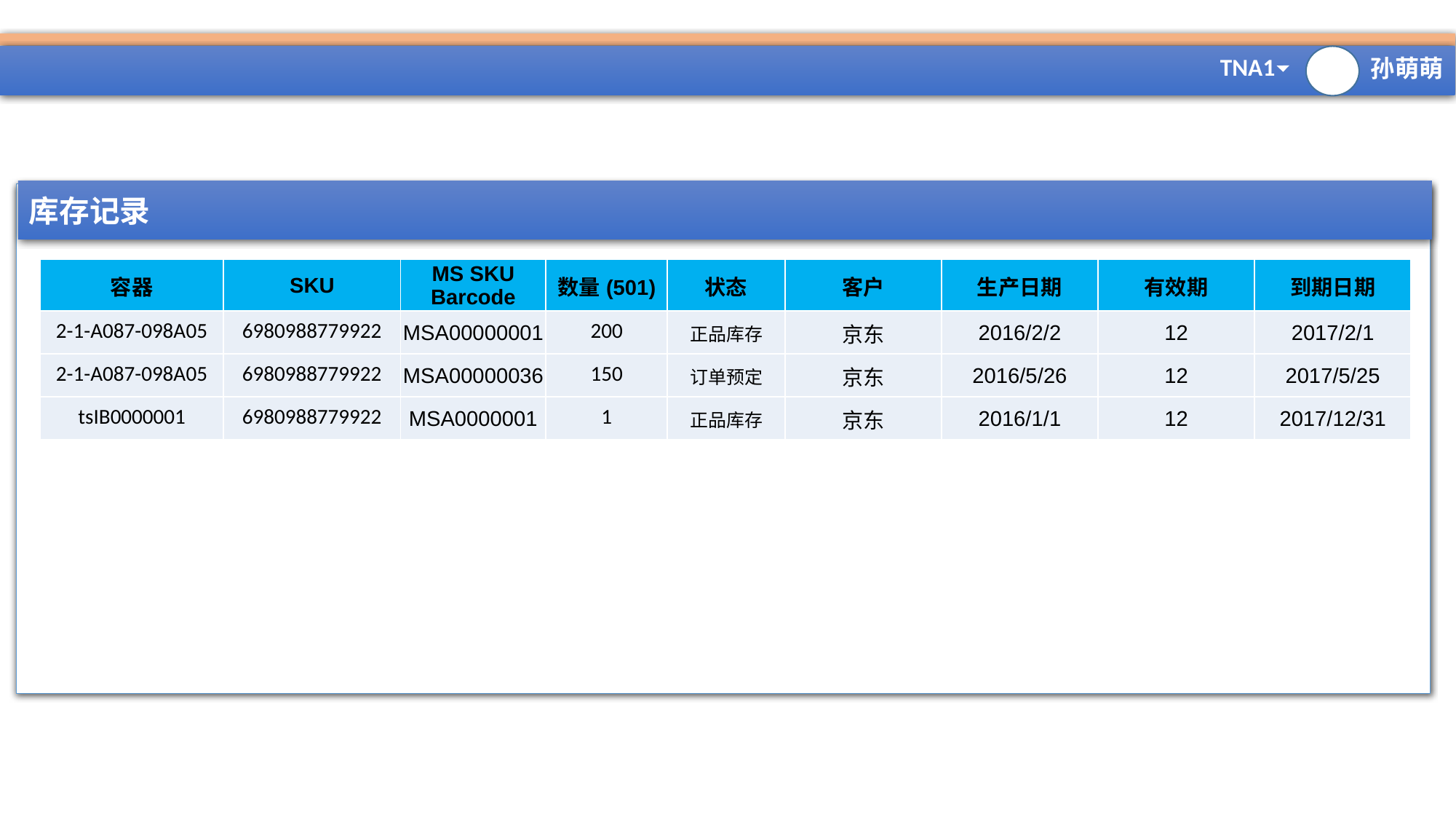

#
库存记录

| 容器 | SKU | MS SKU Barcode | 数量(501) | 状态 | 客户 | 生产日期 | 有效期 | 到期日期 |
| --- | --- | --- | --- | --- | --- | --- | --- | --- |
| 2-1-A087-098A05 | 6980988779922 | MSA00000001 | 200 | 正品库存 | 京东 | 2016/2/2 | 12 | 2017/2/1 |
| 2-1-A087-098A05 | 6980988779922 | MSA00000036 | 150 | 订单预定 | 京东 | 2016/5/26 | 12 | 2017/5/25 |
| tsIB0000001 | 6980988779922 | MSA0000001 | 1 | 正品库存 | 京东 | 2016/1/1 | 12 | 2017/12/31 |